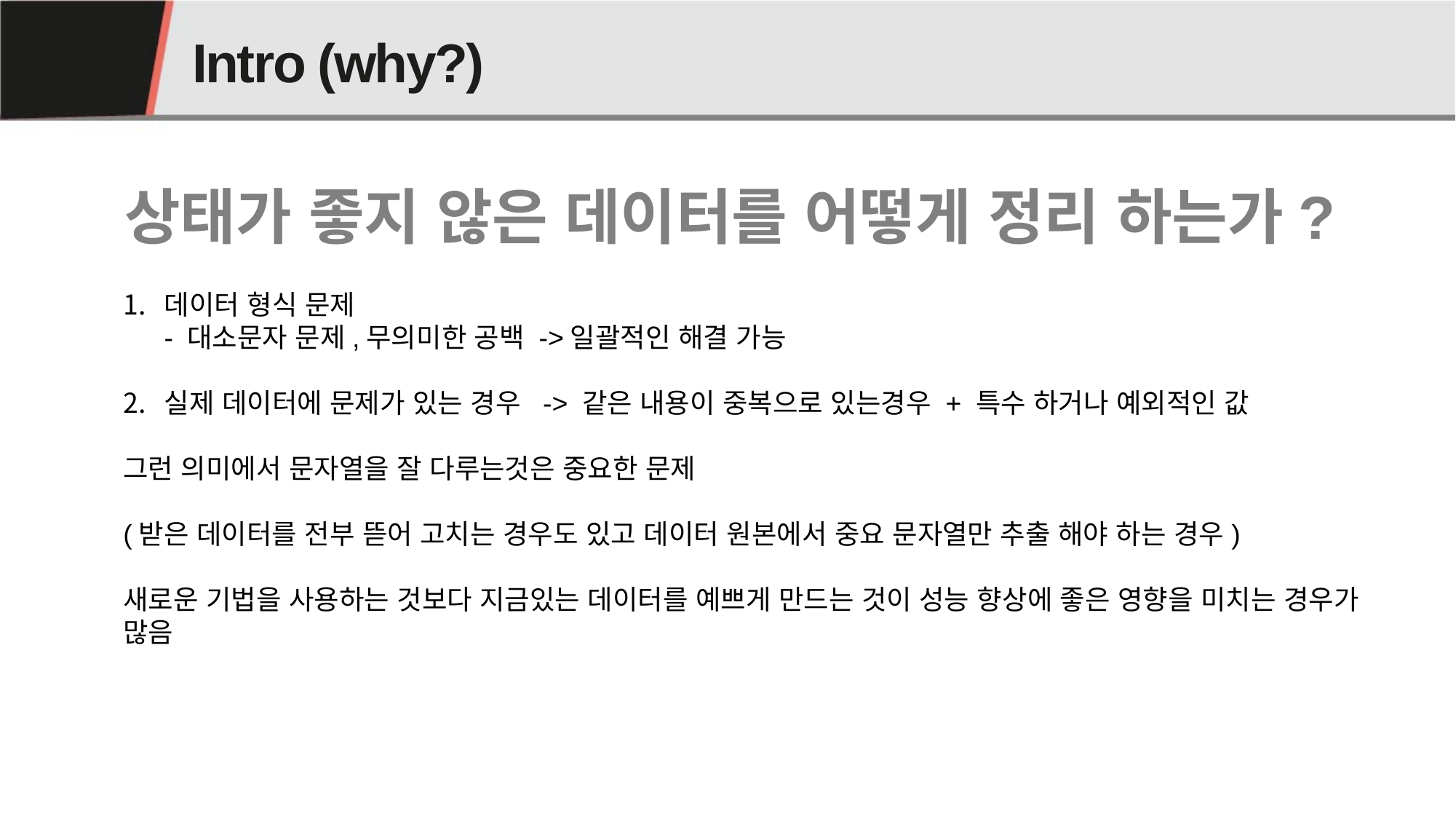

# Intro (why?)
01
상태가 좋지 않은 데이터를 어떻게 정리 하는가?
데이터 형식 문제
- 대소문자 문제,무의미한 공백 ->일괄적인 해결 가능
실제 데이터에 문제가 있는 경우  -> 같은 내용이 중복으로 있는경우 + 특수 하거나 예외적인 값

그런 의미에서 문자열을 잘 다루는것은 중요한 문제

(받은 데이터를 전부 뜯어 고치는 경우도 있고 데이터 원본에서 중요 문자열만 추출 해야 하는 경우)

새로운 기법을 사용하는 것보다 지금있는 데이터를 예쁘게 만드는 것이 성능 향상에 좋은 영향을 미치는 경우가 많음